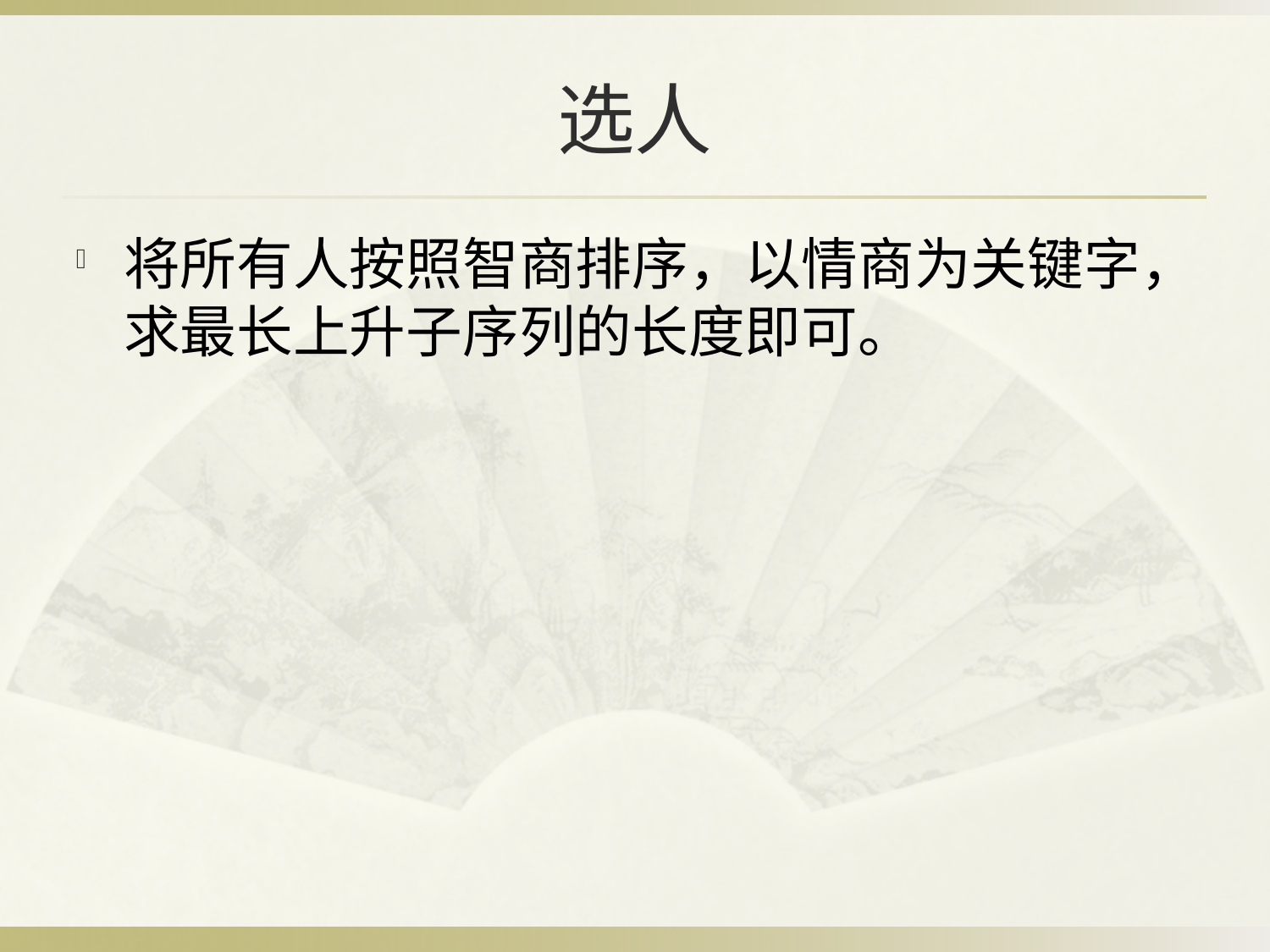

# 选人
将所有人按照智商排序，以情商为关键字，求最长上升子序列的长度即可。